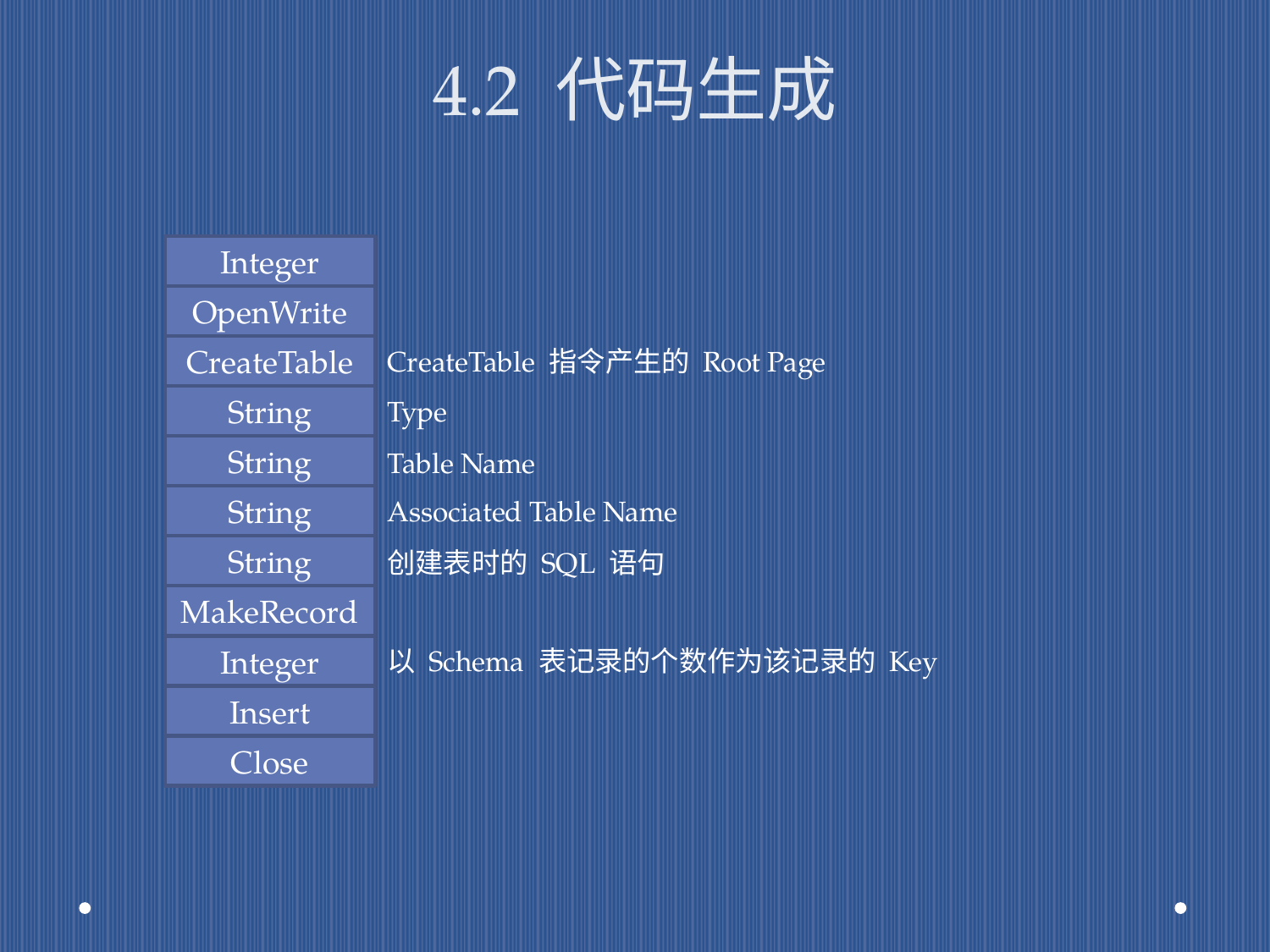

# 4.2 代码生成
Integer
OpenWrite
CreateTable
CreateTable 指令产生的 Root Page
String
Type
String
Table Name
String
Associated Table Name
String
创建表时的 SQL 语句
MakeRecord
Integer
以 Schema 表记录的个数作为该记录的 Key
Insert
Close